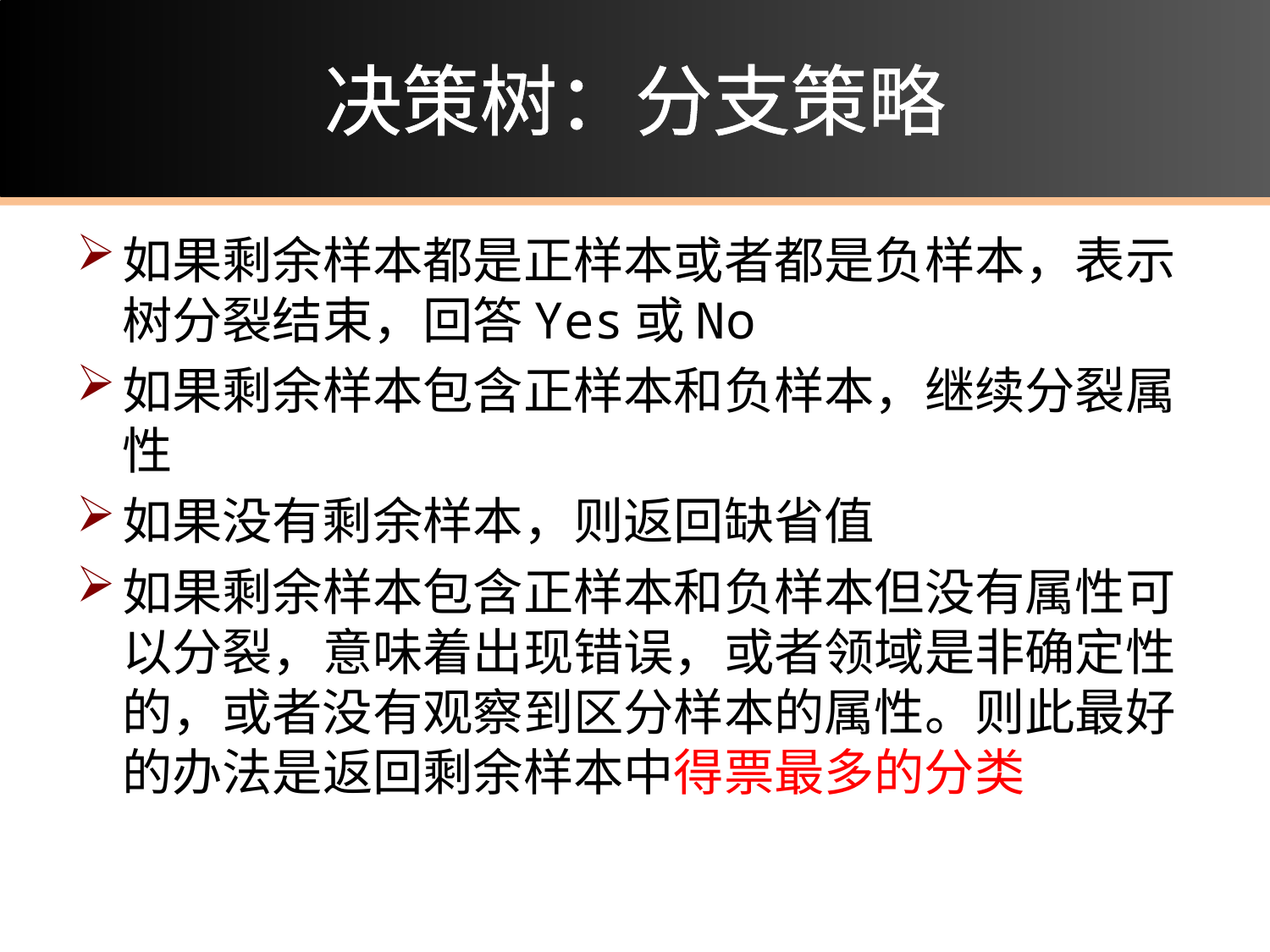

# 决策树：分支策略
如果剩余样本都是正样本或者都是负样本，表示树分裂结束，回答Yes或No
如果剩余样本包含正样本和负样本，继续分裂属性
如果没有剩余样本，则返回缺省值
如果剩余样本包含正样本和负样本但没有属性可以分裂，意味着出现错误，或者领域是非确定性的，或者没有观察到区分样本的属性。则此最好的办法是返回剩余样本中得票最多的分类

41